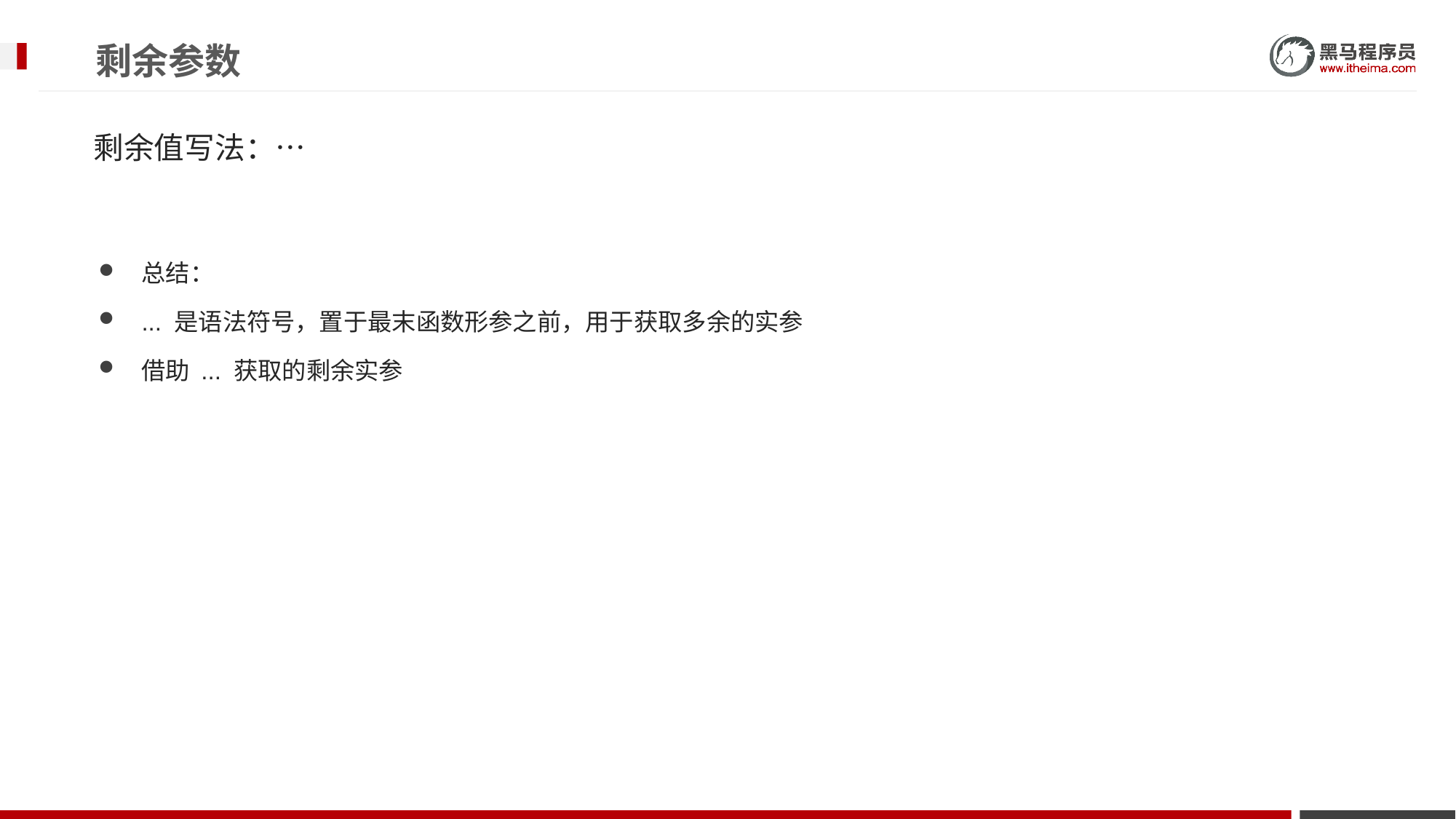

# 剩余参数
剩余值写法：…
总结：
... 是语法符号，置于最末函数形参之前，用于获取多余的实参
借助 ... 获取的剩余实参